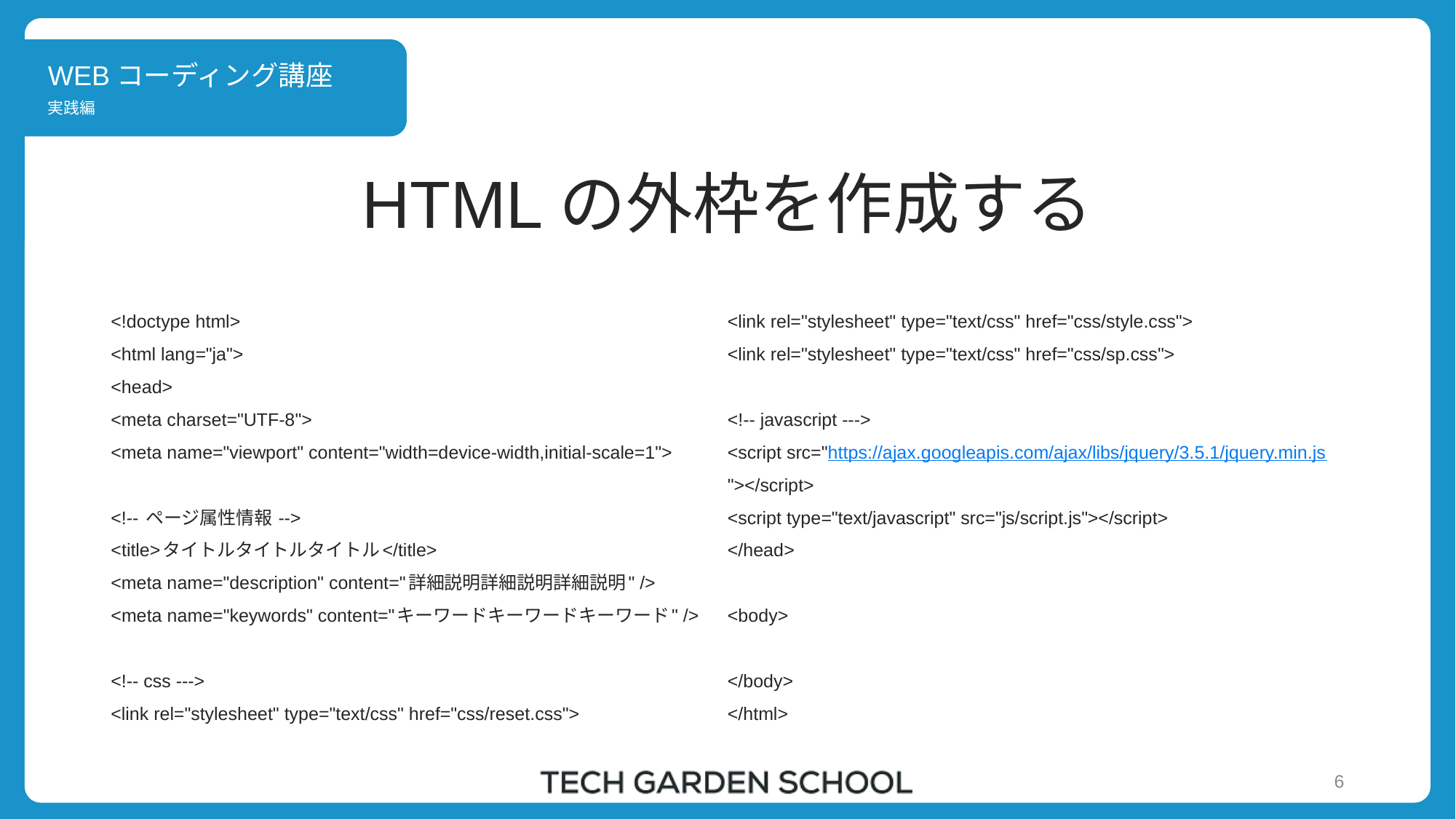

# HTMLの外枠を作成する
<!doctype html>
<html lang="ja">
<head>
<meta charset="UTF-8">
<meta name="viewport" content="width=device-width,initial-scale=1">
<!-- ページ属性情報 -->
<title>タイトルタイトルタイトル</title>
<meta name="description" content="詳細説明詳細説明詳細説明" />
<meta name="keywords" content="キーワードキーワードキーワード" />
<!-- css --->
<link rel="stylesheet" type="text/css" href="css/reset.css">
<link rel="stylesheet" type="text/css" href="css/style.css">
<link rel="stylesheet" type="text/css" href="css/sp.css">
<!-- javascript --->
<script src="https://ajax.googleapis.com/ajax/libs/jquery/3.5.1/jquery.min.js"></script>
<script type="text/javascript" src="js/script.js"></script>
</head>
<body>
</body>
</html>
6